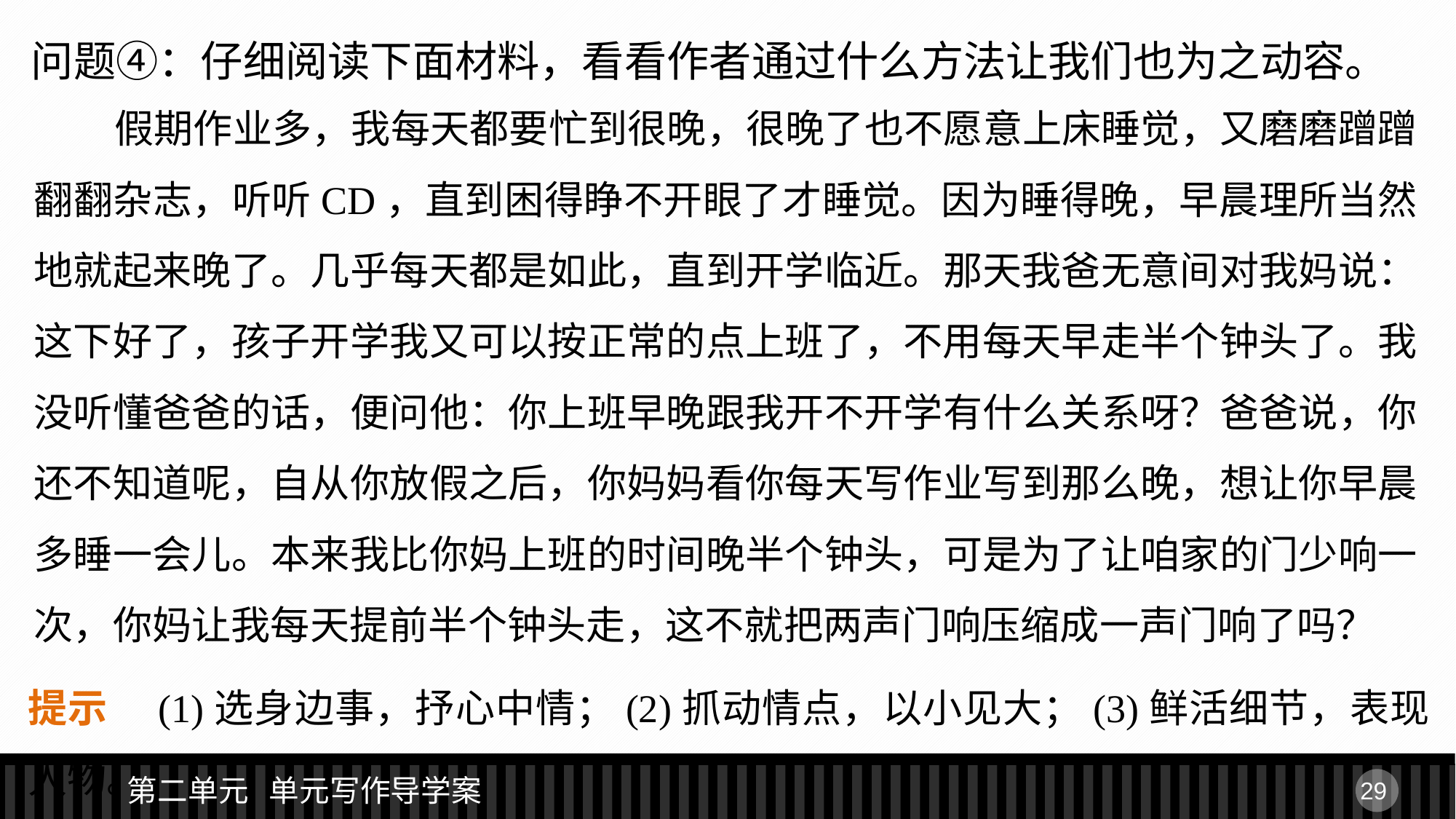

问题④：仔细阅读下面材料，看看作者通过什么方法让我们也为之动容。
        假期作业多，我每天都要忙到很晚，很晚了也不愿意上床睡觉，又磨磨蹭蹭翻翻杂志，听听CD，直到困得睁不开眼了才睡觉。因为睡得晚，早晨理所当然地就起来晚了。几乎每天都是如此，直到开学临近。那天我爸无意间对我妈说：这下好了，孩子开学我又可以按正常的点上班了，不用每天早走半个钟头了。我没听懂爸爸的话，便问他：你上班早晚跟我开不开学有什么关系呀？爸爸说，你还不知道呢，自从你放假之后，你妈妈看你每天写作业写到那么晚，想让你早晨多睡一会儿。本来我比你妈上班的时间晚半个钟头，可是为了让咱家的门少响一次，你妈让我每天提前半个钟头走，这不就把两声门响压缩成一声门响了吗？
提示　(1)选身边事，抒心中情；(2)抓动情点，以小见大；(3)鲜活细节，表现人物。